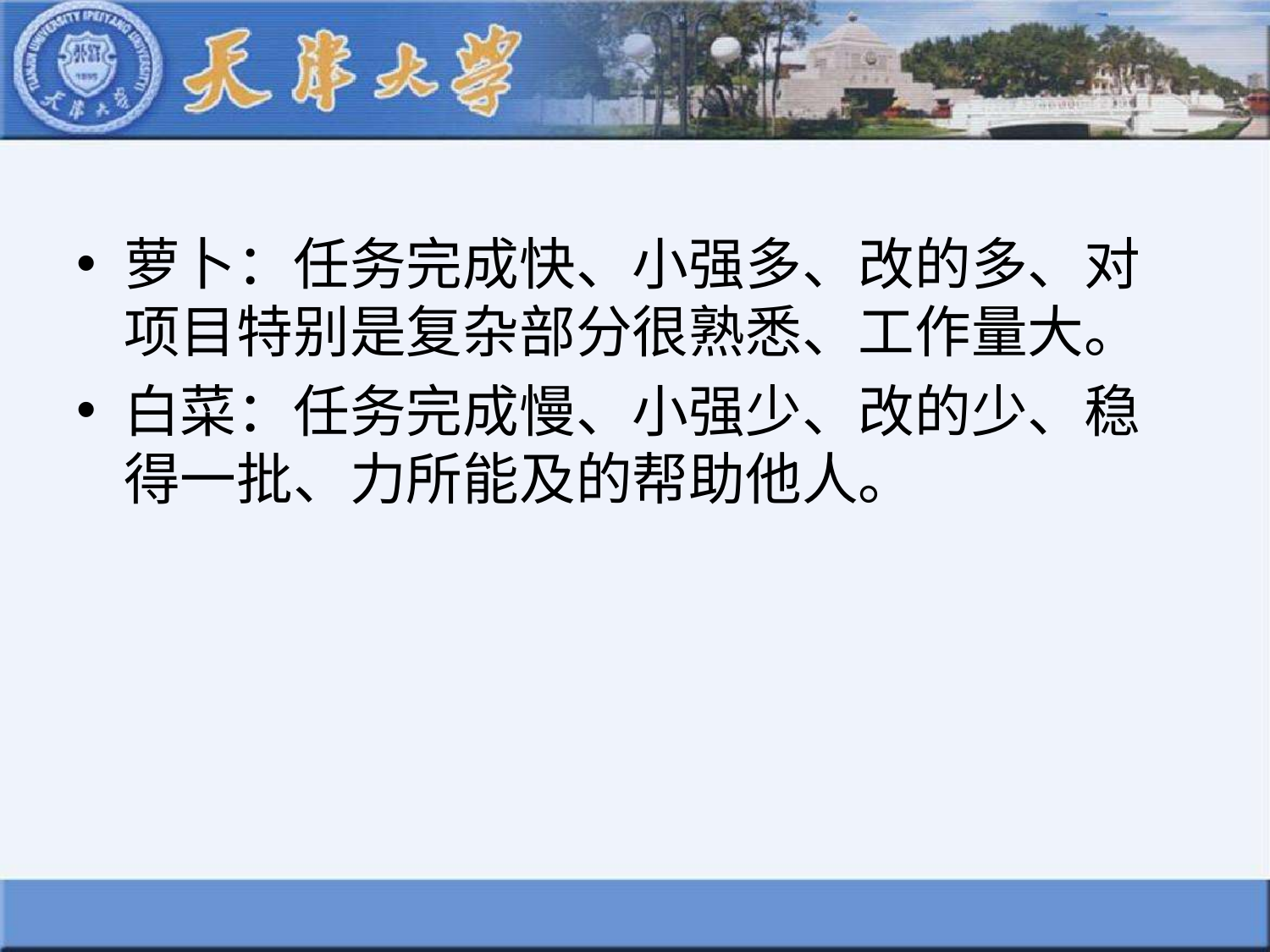

#
萝卜：任务完成快、小强多、改的多、对项目特别是复杂部分很熟悉、工作量大。
白菜：任务完成慢、小强少、改的少、稳得一批、力所能及的帮助他人。